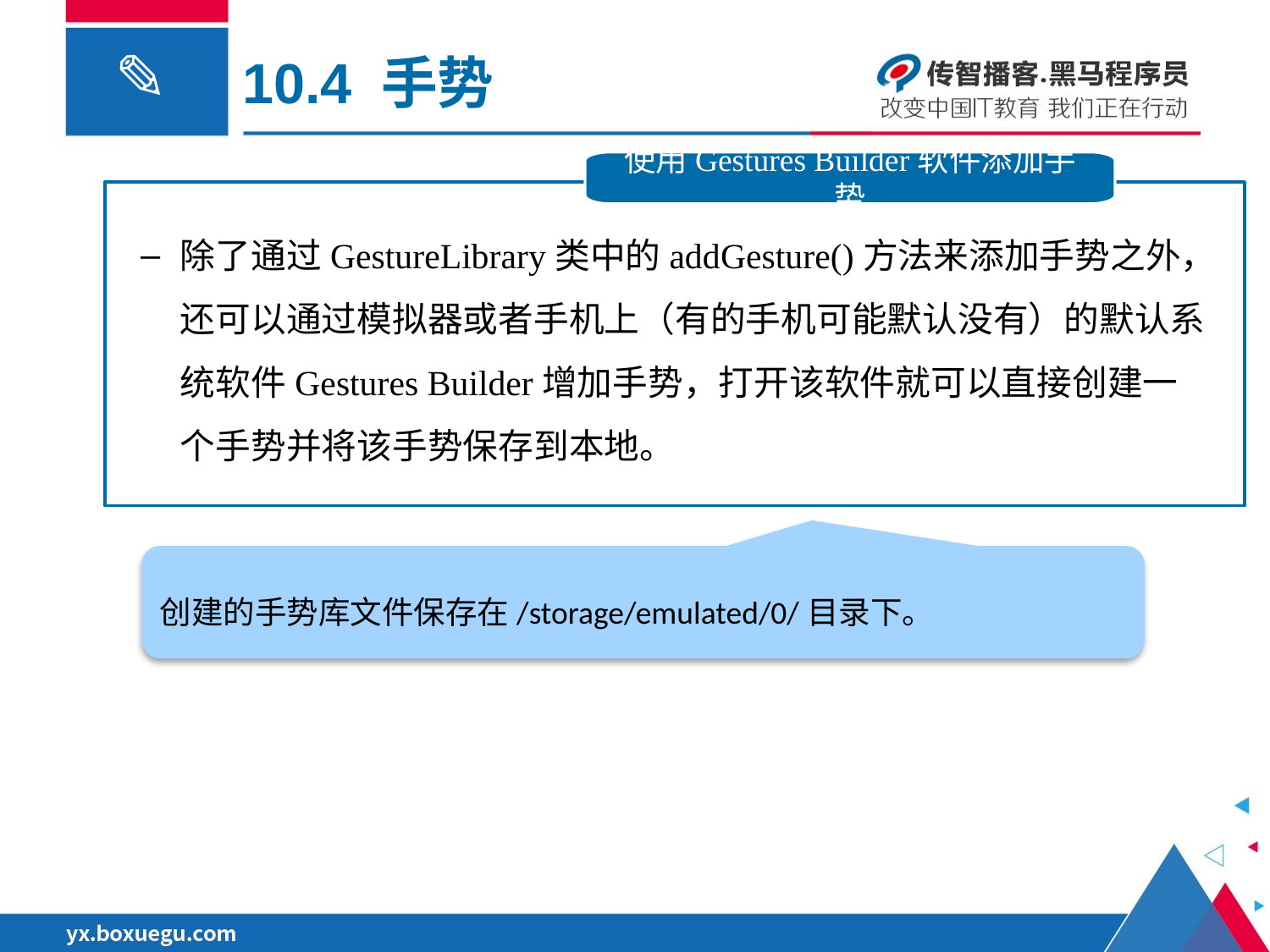

10.4 手势
使用Gestures Builder软件添加手势

除了通过GestureLibrary类中的addGesture()方法来添加手势之外，还可以通过模拟器或者手机上（有的手机可能默认没有）的默认系统软件Gestures Builder增加手势，打开该软件就可以直接创建一个手势并将该手势保存到本地。
创建的手势库文件保存在/storage/emulated/0/目录下。